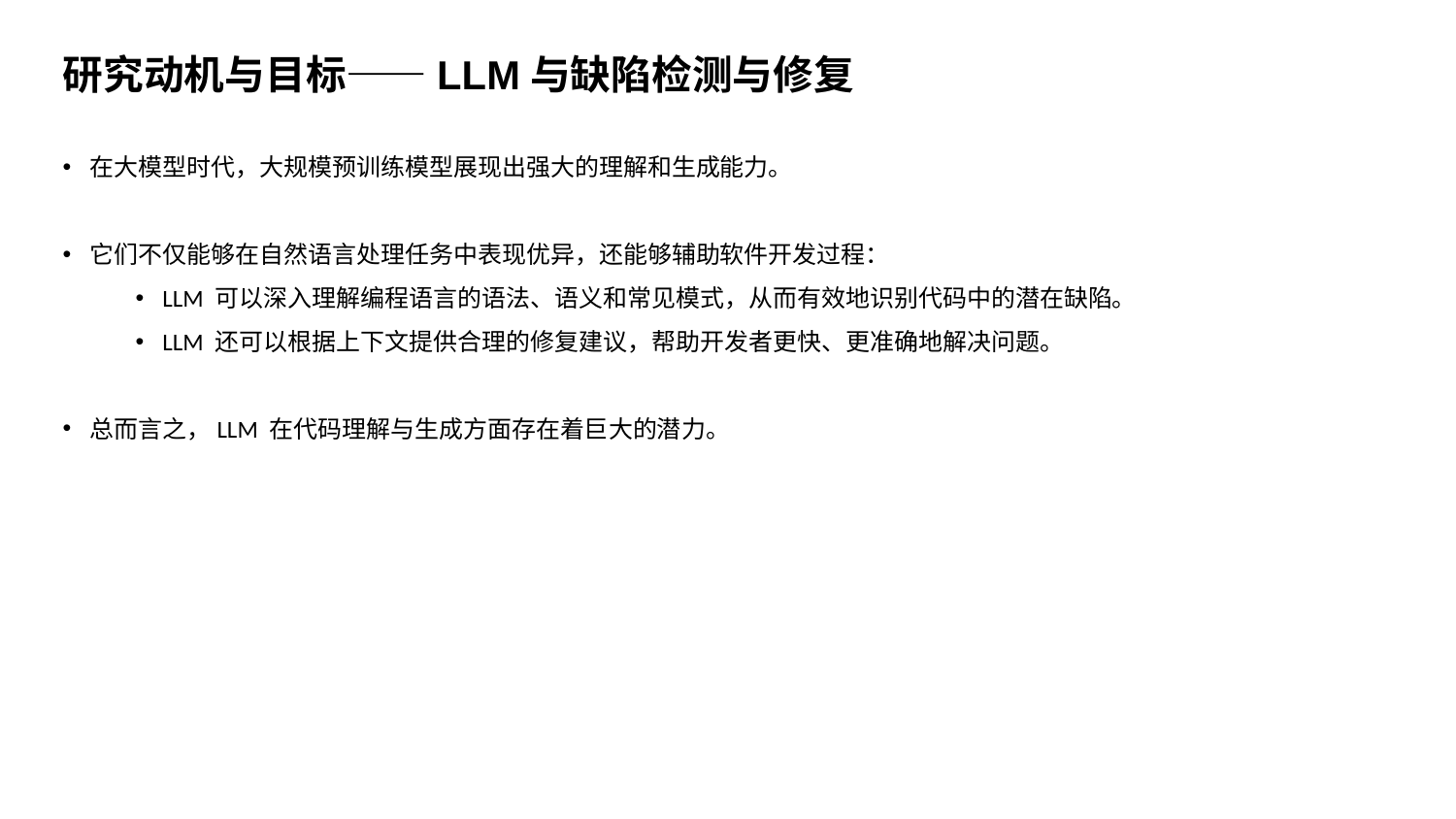

研究动机与目标——LLM与缺陷检测与修复
在大模型时代，大规模预训练模型展现出强大的理解和生成能力。

它们不仅能够在自然语言处理任务中表现优异，还能够辅助软件开发过程：
LLM 可以深入理解编程语言的语法、语义和常见模式，从而有效地识别代码中的潜在缺陷。
LLM 还可以根据上下文提供合理的修复建议，帮助开发者更快、更准确地解决问题。

总而言之，LLM 在代码理解与生成方面存在着巨大的潜力。